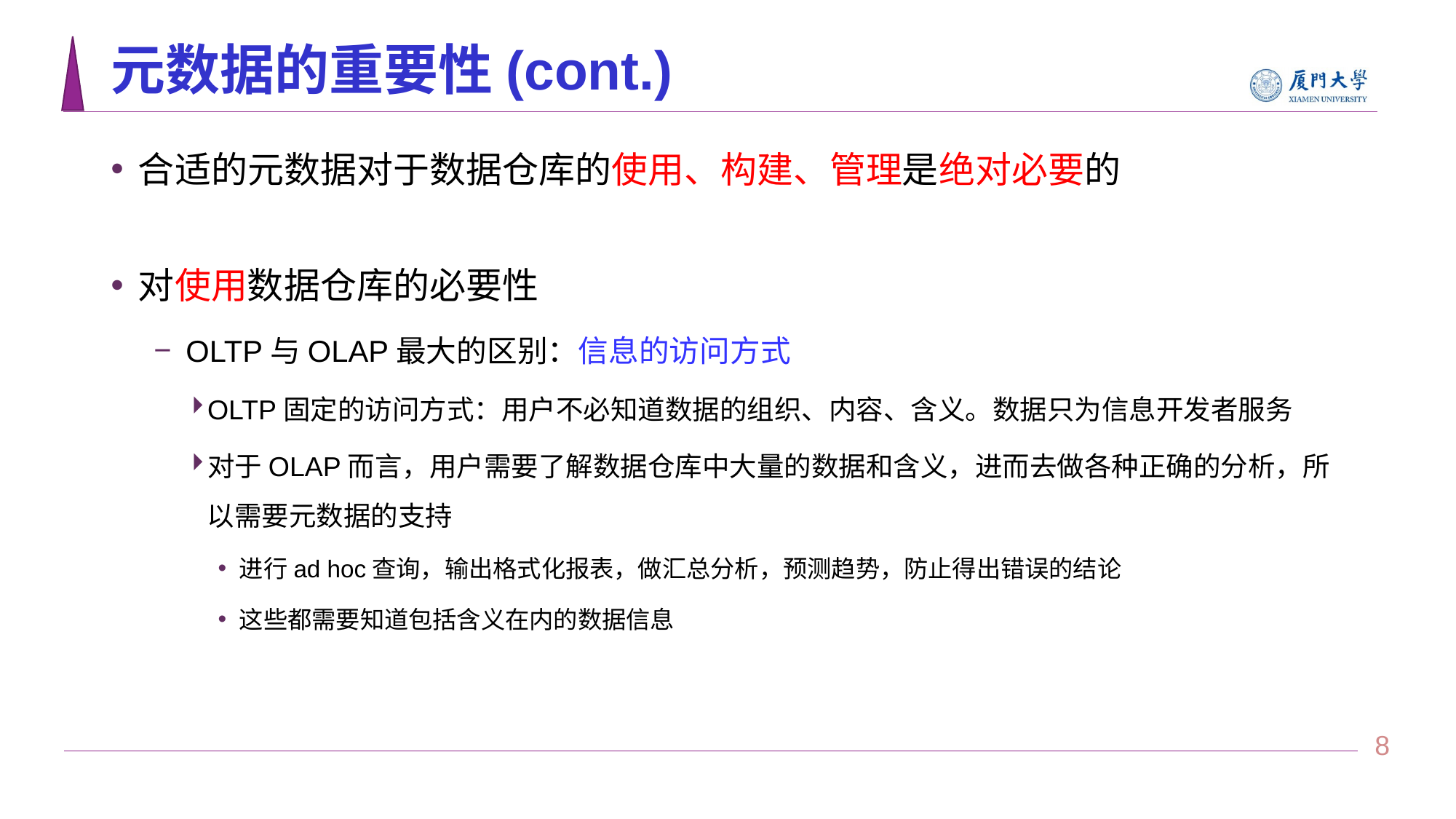

# 元数据的重要性(cont.)
合适的元数据对于数据仓库的使用、构建、管理是绝对必要的

对使用数据仓库的必要性
OLTP与OLAP最大的区别：信息的访问方式
OLTP固定的访问方式：用户不必知道数据的组织、内容、含义。数据只为信息开发者服务
对于OLAP而言，用户需要了解数据仓库中大量的数据和含义，进而去做各种正确的分析，所以需要元数据的支持
进行ad hoc查询，输出格式化报表，做汇总分析，预测趋势，防止得出错误的结论
这些都需要知道包括含义在内的数据信息

8